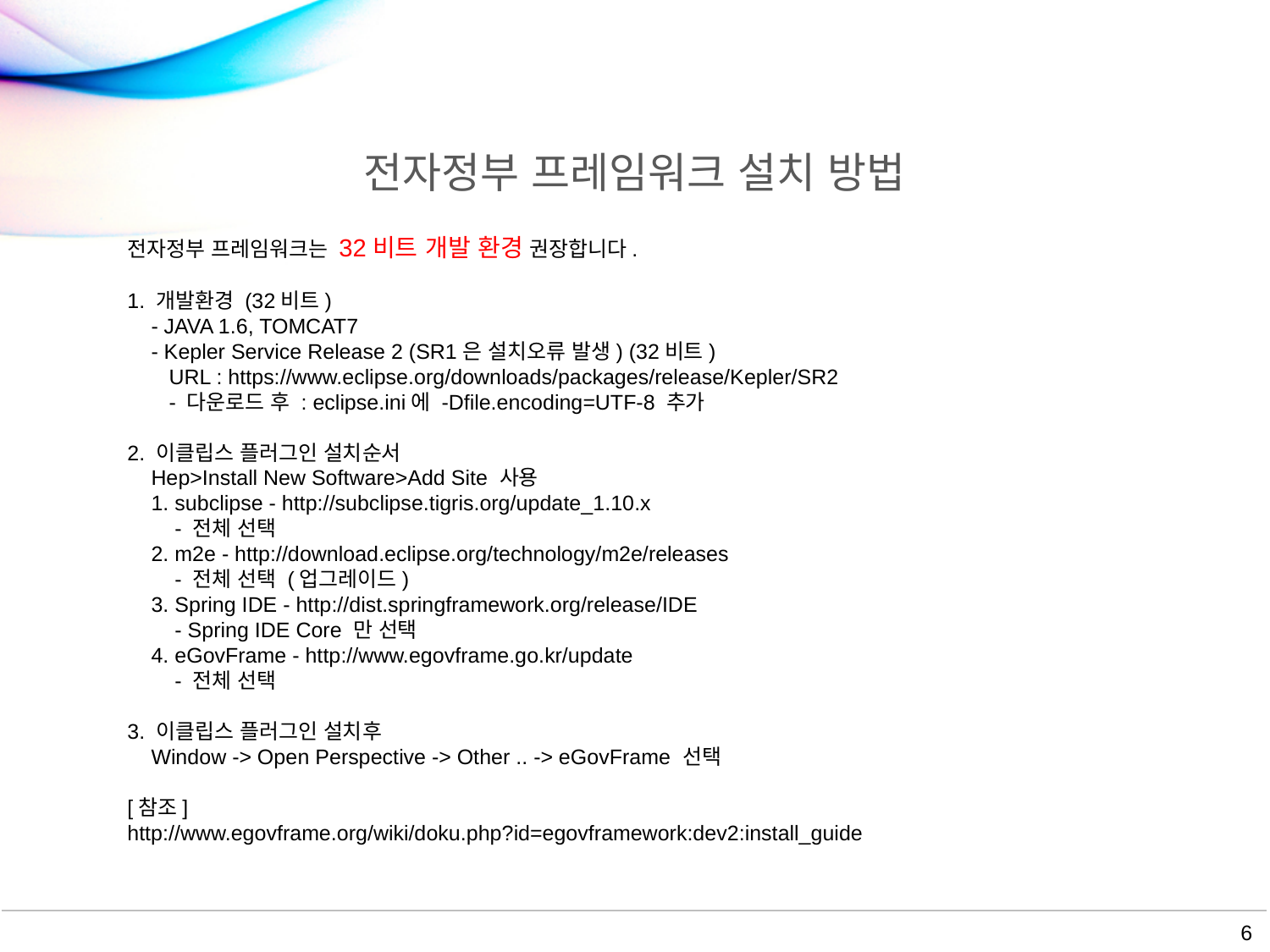

# 전자정부 프레임워크 설치 방법
전자정부 프레임워크는 32비트 개발 환경 권장합니다.

1. 개발환경 (32비트)
    - JAVA 1.6, TOMCAT7
    - Kepler Service Release 2 (SR1은 설치오류 발생) (32비트)
       URL : https://www.eclipse.org/downloads/packages/release/Kepler/SR2
       - 다운로드 후 : eclipse.ini에 -Dfile.encoding=UTF-8 추가

2. 이클립스 플러그인 설치순서
    Hep>Install New Software>Add Site 사용
    1. subclipse - http://subclipse.tigris.org/update_1.10.x
        - 전체 선택
    2. m2e - http://download.eclipse.org/technology/m2e/releases
        - 전체 선택 (업그레이드)
    3. Spring IDE - http://dist.springframework.org/release/IDE
        - Spring IDE Core 만 선택
    4. eGovFrame - http://www.egovframe.go.kr/update
        - 전체 선택

3. 이클립스 플러그인 설치후
    Window -> Open Perspective -> Other .. -> eGovFrame 선택

[참조]
http://www.egovframe.org/wiki/doku.php?id=egovframework:dev2:install_guide
6